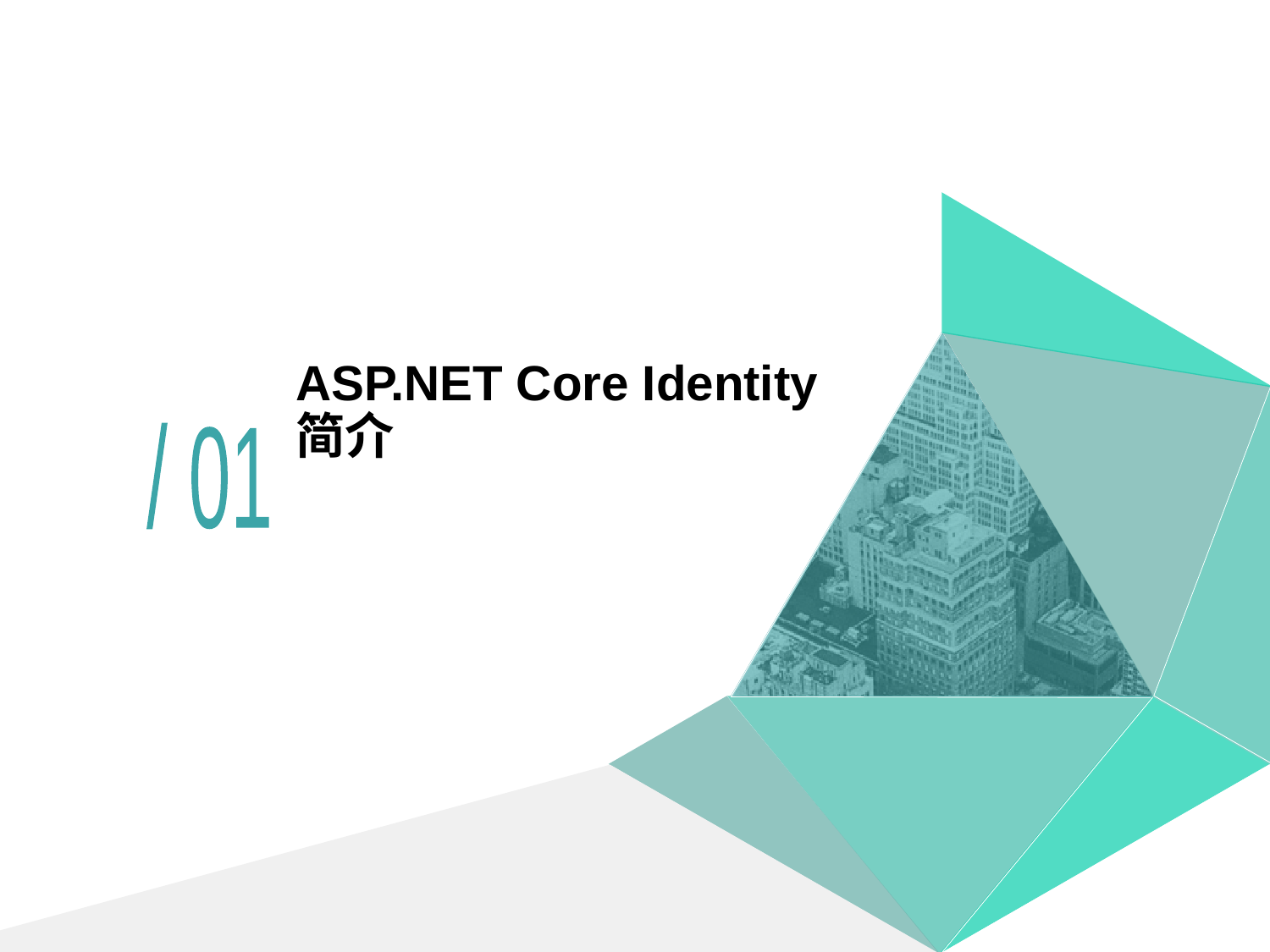

# ASP.NET Core Identity 简介
/ 01